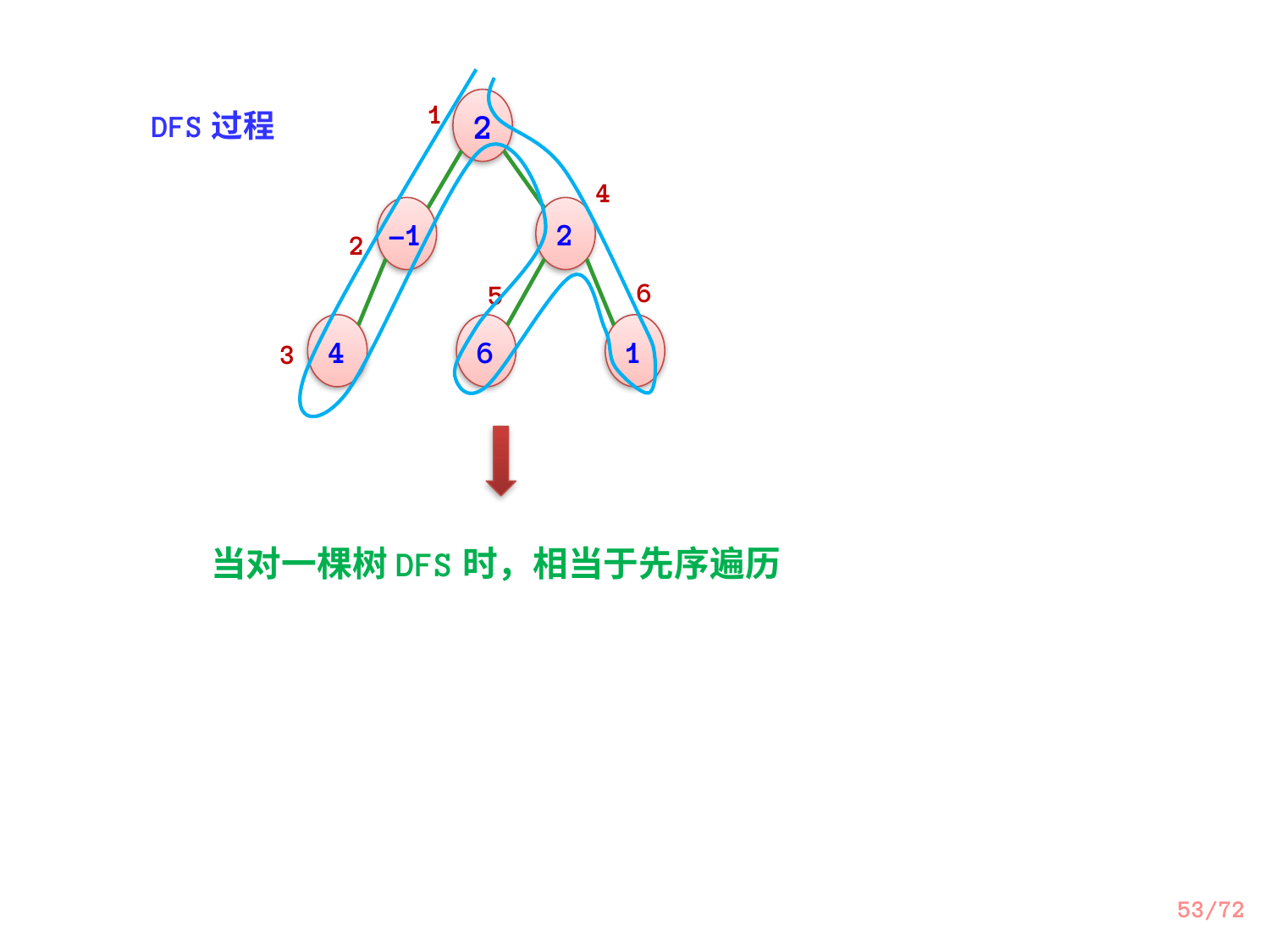

1
2
DFS过程
4
-1
2
2
6
5
4
6
1
3

当对一棵树DFS时，相当于先序遍历
53/72